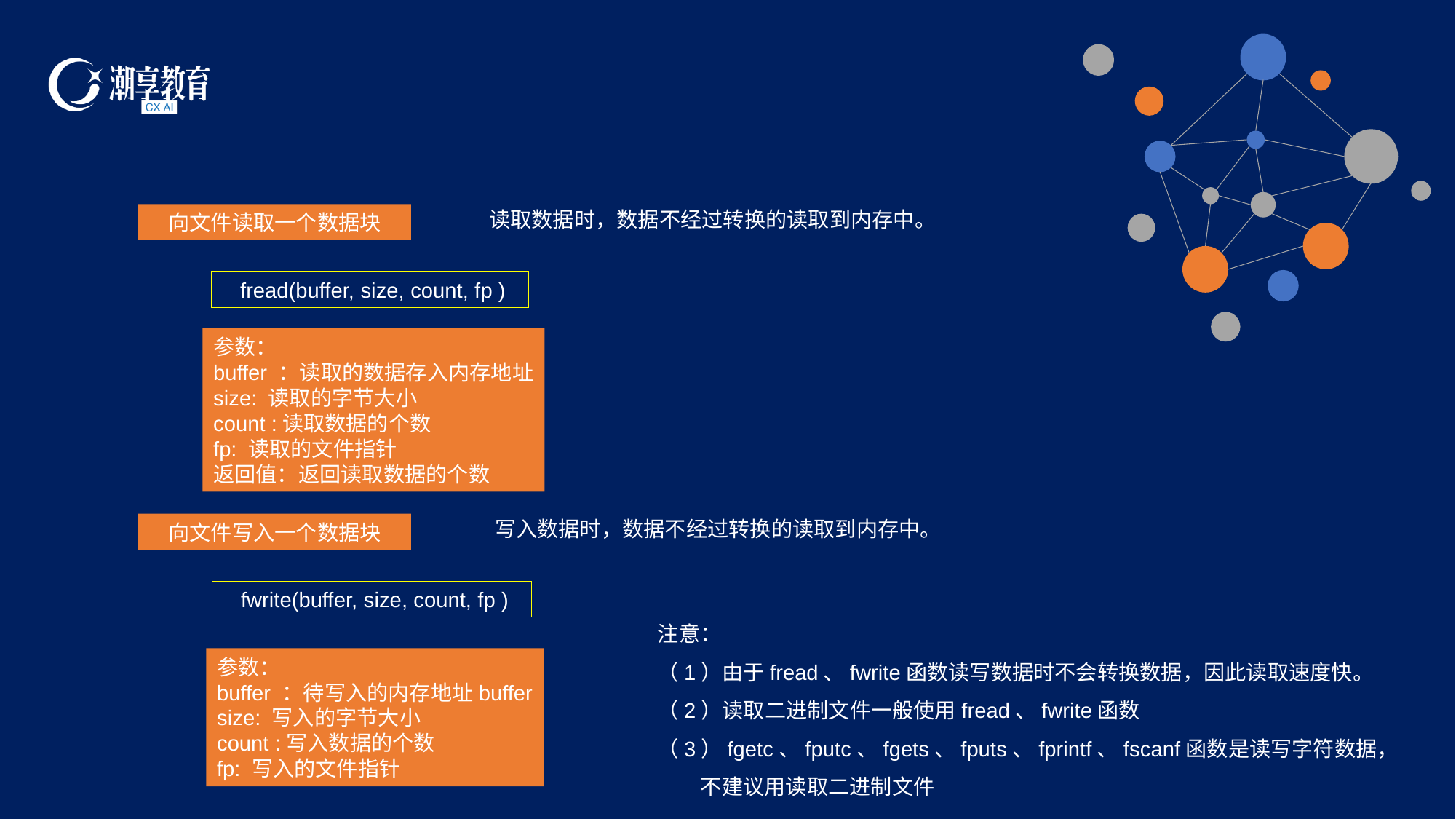

读取数据时，数据不经过转换的读取到内存中。
   向文件读取一个数据块
   fread(buffer, size, count, fp )
参数：
buffer ：读取的数据存入内存地址
size: 读取的字节大小
count :读取数据的个数
fp: 读取的文件指针
返回值：返回读取数据的个数
写入数据时，数据不经过转换的读取到内存中。
   向文件写入一个数据块
   fwrite(buffer, size, count, fp )
注意：
（1）由于fread、fwrite函数读写数据时不会转换数据，因此读取速度快。
（2）读取二进制文件一般使用fread、fwrite函数
（3）fgetc、fputc、fgets、fputs、fprintf、fscanf函数是读写字符数据，
        不建议用读取二进制文件
参数：
buffer ：待写入的内存地址buffer
size: 写入的字节大小
count :写入数据的个数
fp: 写入的文件指针